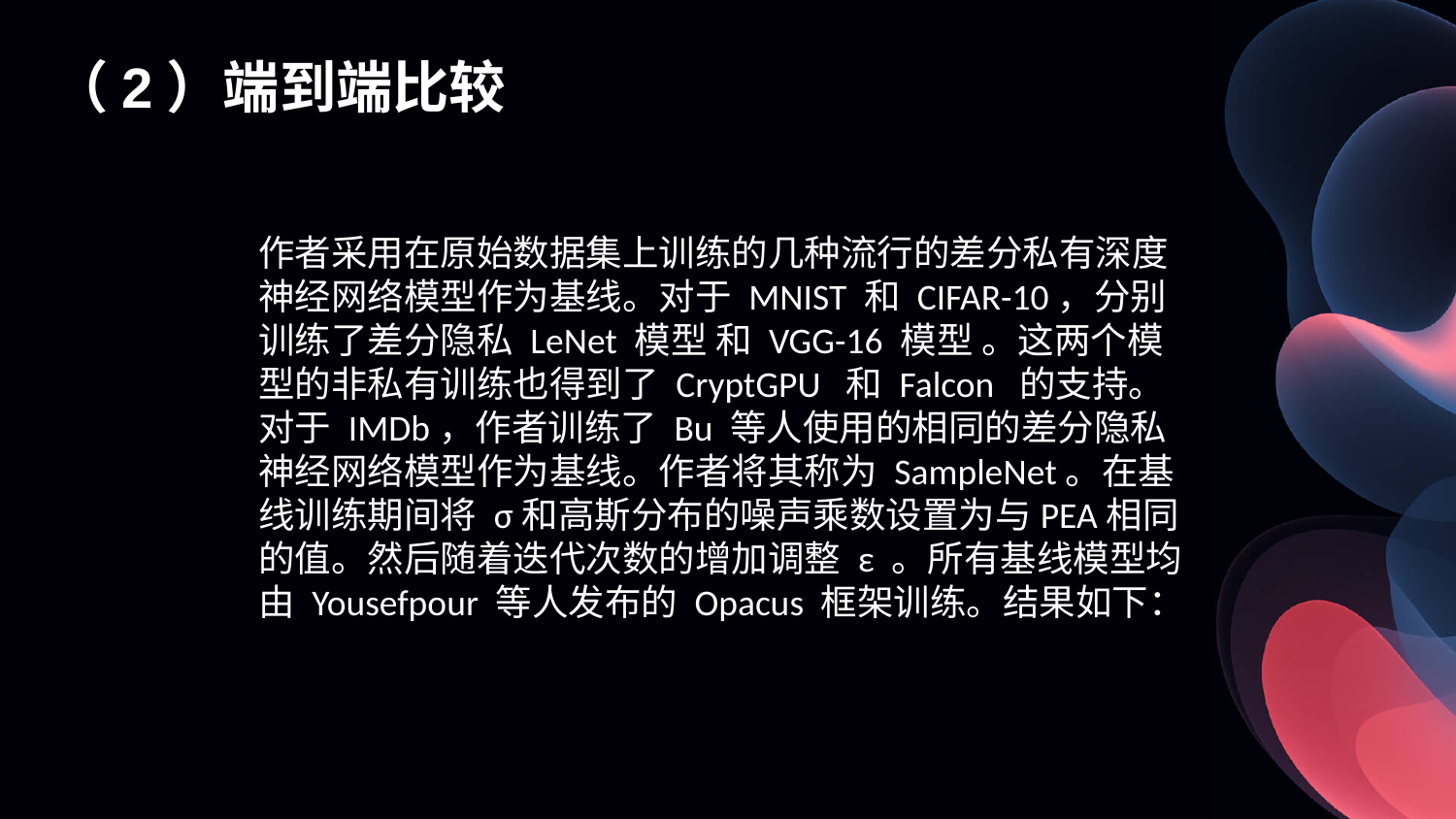

（2）端到端比较
作者采用在原始数据集上训练的几种流行的差分私有深度神经网络模型作为基线。对于 MNIST 和 CIFAR-10，分别训练了差分隐私 LeNet 模型 和 VGG-16 模型 。这两个模型的非私有训练也得到了 CryptGPU  和 Falcon  的支持。对于 IMDb，作者训练了 Bu 等人使用的相同的差分隐私神经网络模型作为基线。作者将其称为 SampleNet。在基线训练期间将 σ和高斯分布的噪声乘数设置为与PEA相同的值。然后随着迭代次数的增加调整 ε 。所有基线模型均由 Yousefpour 等人发布的 Opacus 框架训练。结果如下：